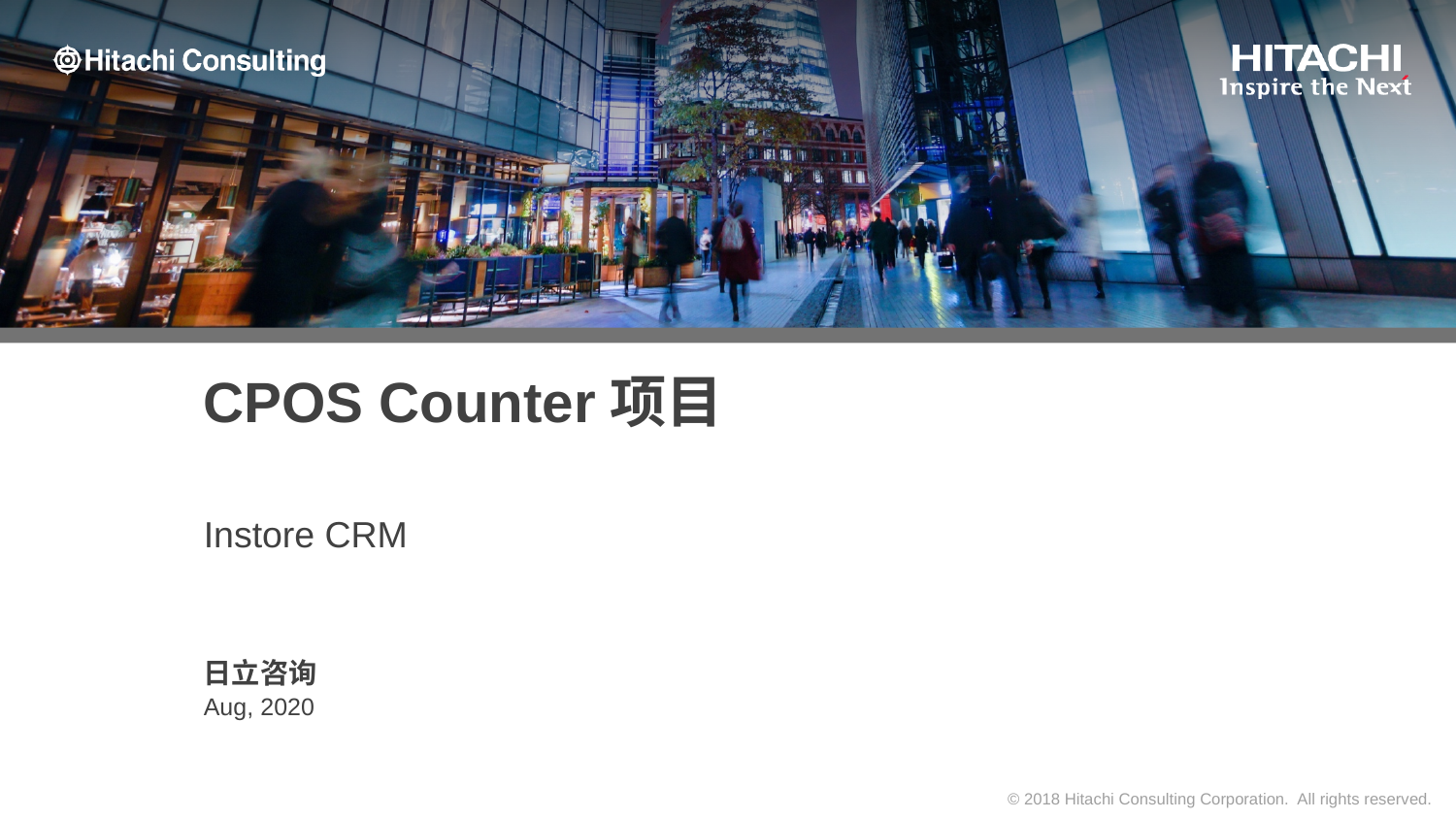

# CPOS Counter项目
Instore CRM
日立咨询
Aug, 2020